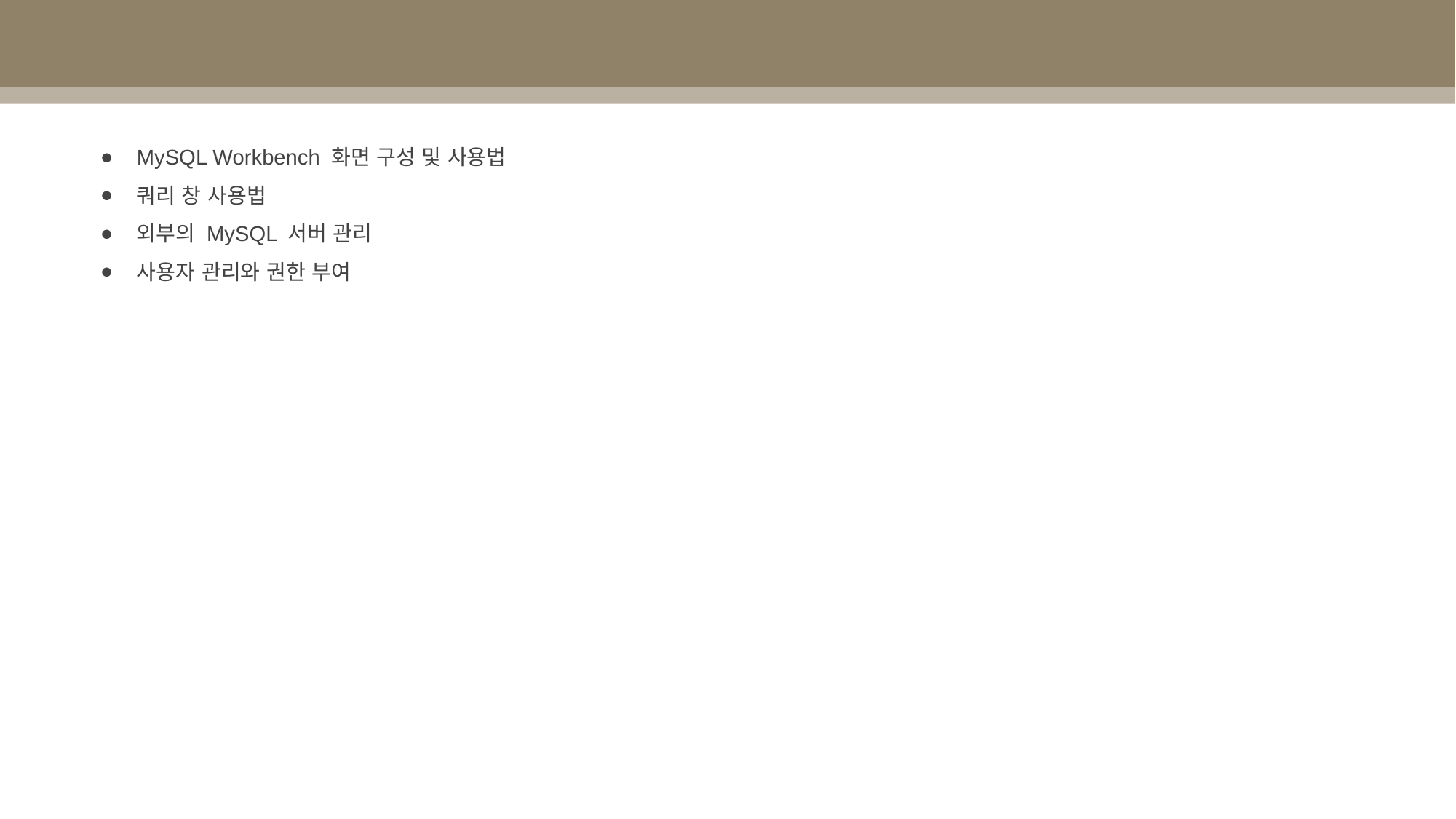

MySQL Workbench 화면 구성 및 사용법
쿼리 창 사용법
외부의 MySQL 서버 관리
사용자 관리와 권한 부여